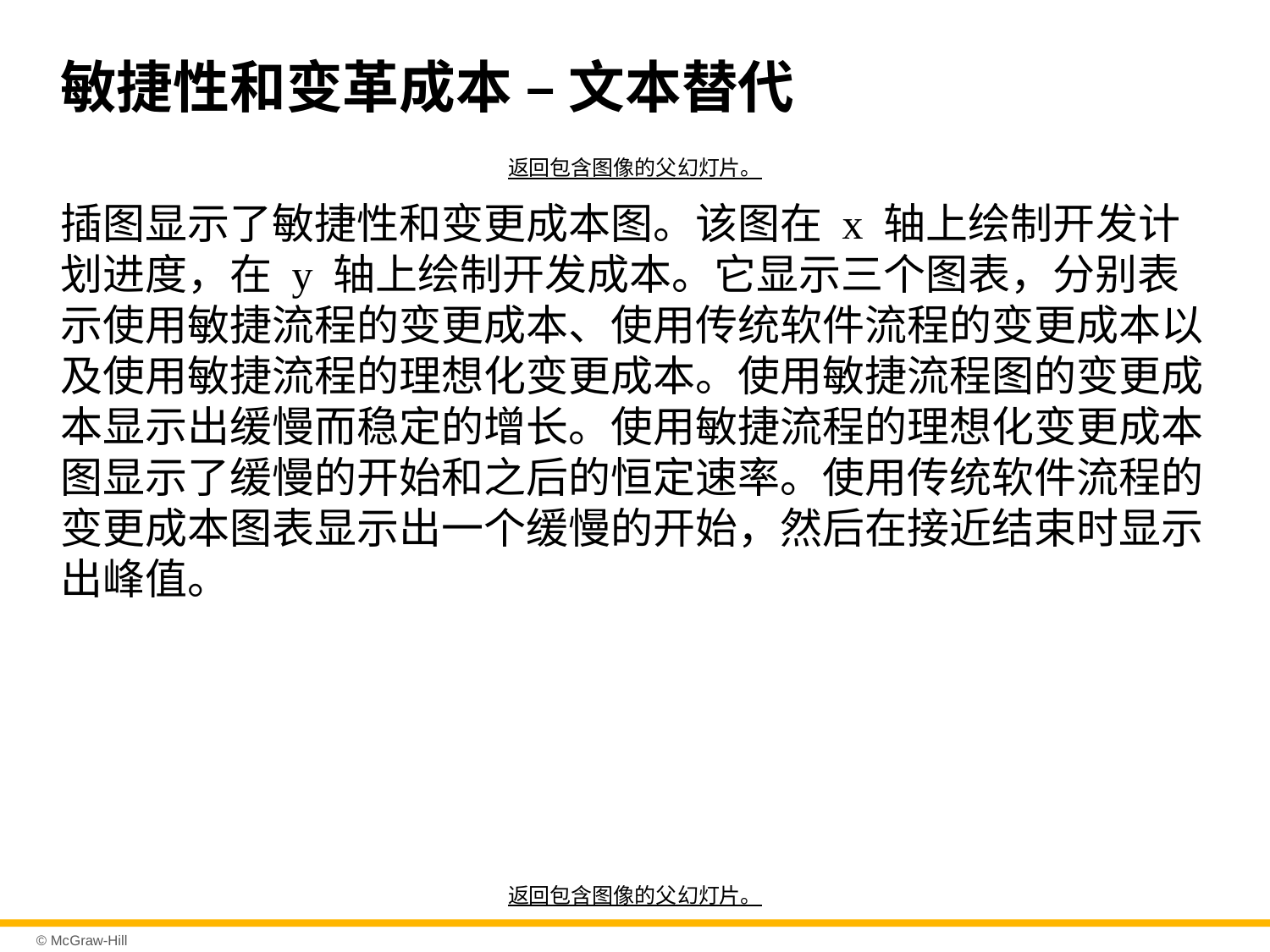

# 敏捷性和变革成本 – 文本替代
返回包含图像的父幻灯片。
插图显示了敏捷性和变更成本图。该图在 x 轴上绘制开发计划进度，在 y 轴上绘制开发成本。它显示三个图表，分别表示使用敏捷流程的变更成本、使用传统软件流程的变更成本以及使用敏捷流程的理想化变更成本。使用敏捷流程图的变更成本显示出缓慢而稳定的增长。使用敏捷流程的理想化变更成本图显示了缓慢的开始和之后的恒定速率。使用传统软件流程的变更成本图表显示出一个缓慢的开始，然后在接近结束时显示出峰值。
返回包含图像的父幻灯片。
18